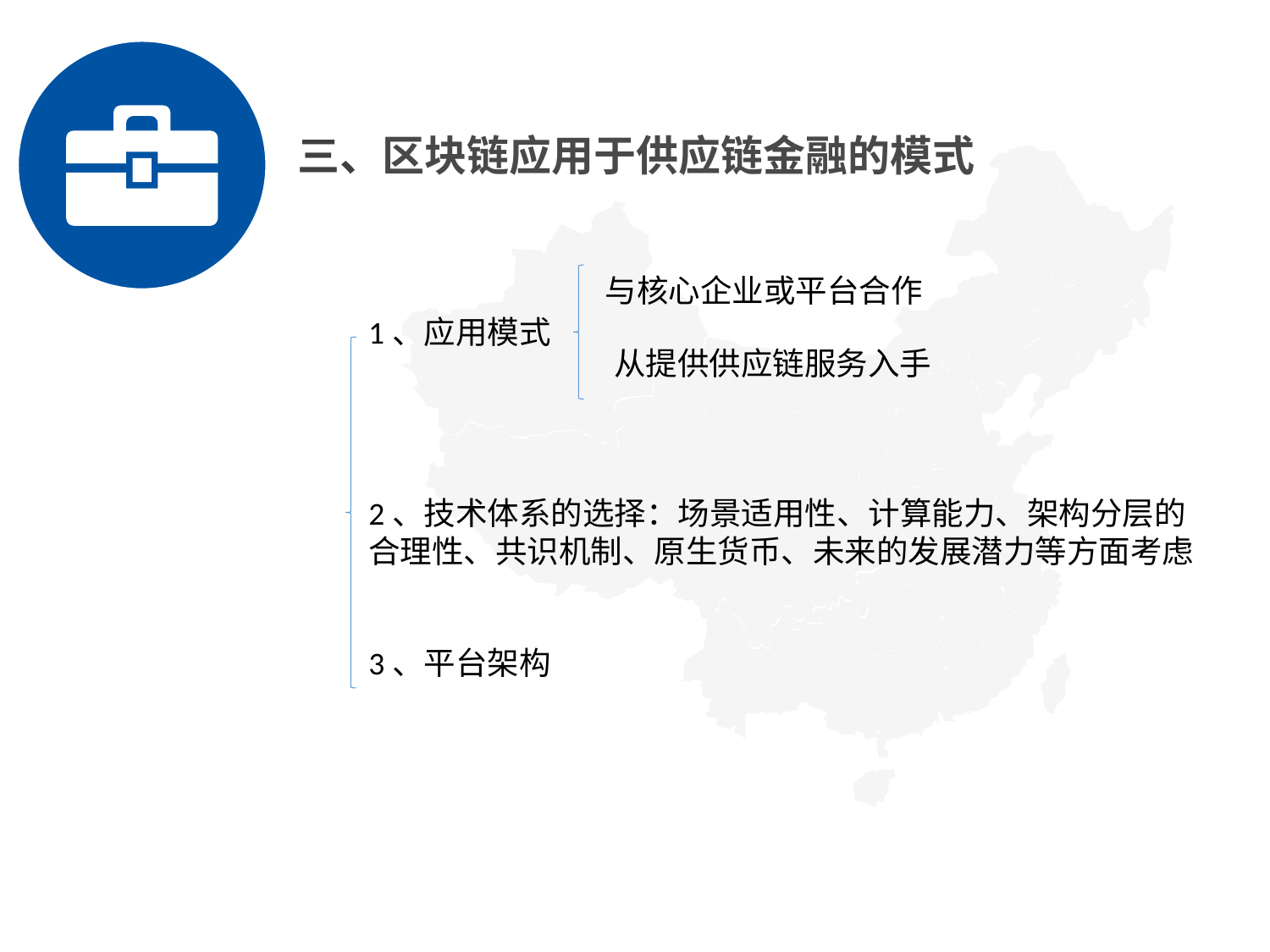

三、区块链应用于供应链金融的模式

与核心企业或平台合作
1、应用模式

从提供供应链服务入手
2、技术体系的选择：场景适用性、计算能力、架构分层的合理性、共识机制、原生货币、未来的发展潜力等方面考虑
3、平台架构